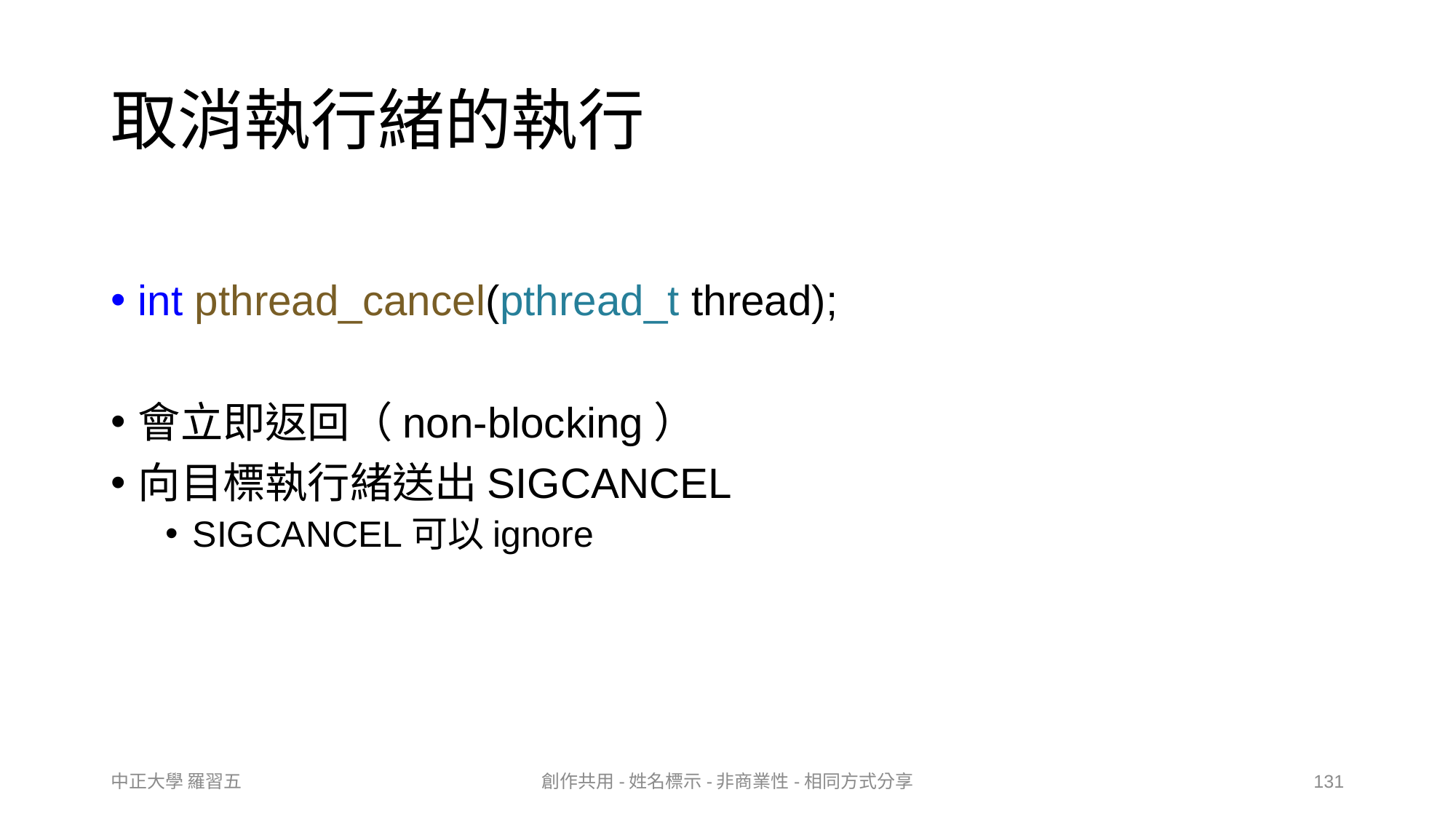

# 取消執行緒的執行
int pthread_cancel(pthread_t thread);

會立即返回（non-blocking）
向目標執行緒送出SIGCANCEL
SIGCANCEL可以ignore

中正大學 羅習五
創作共用-姓名標示-非商業性-相同方式分享
131